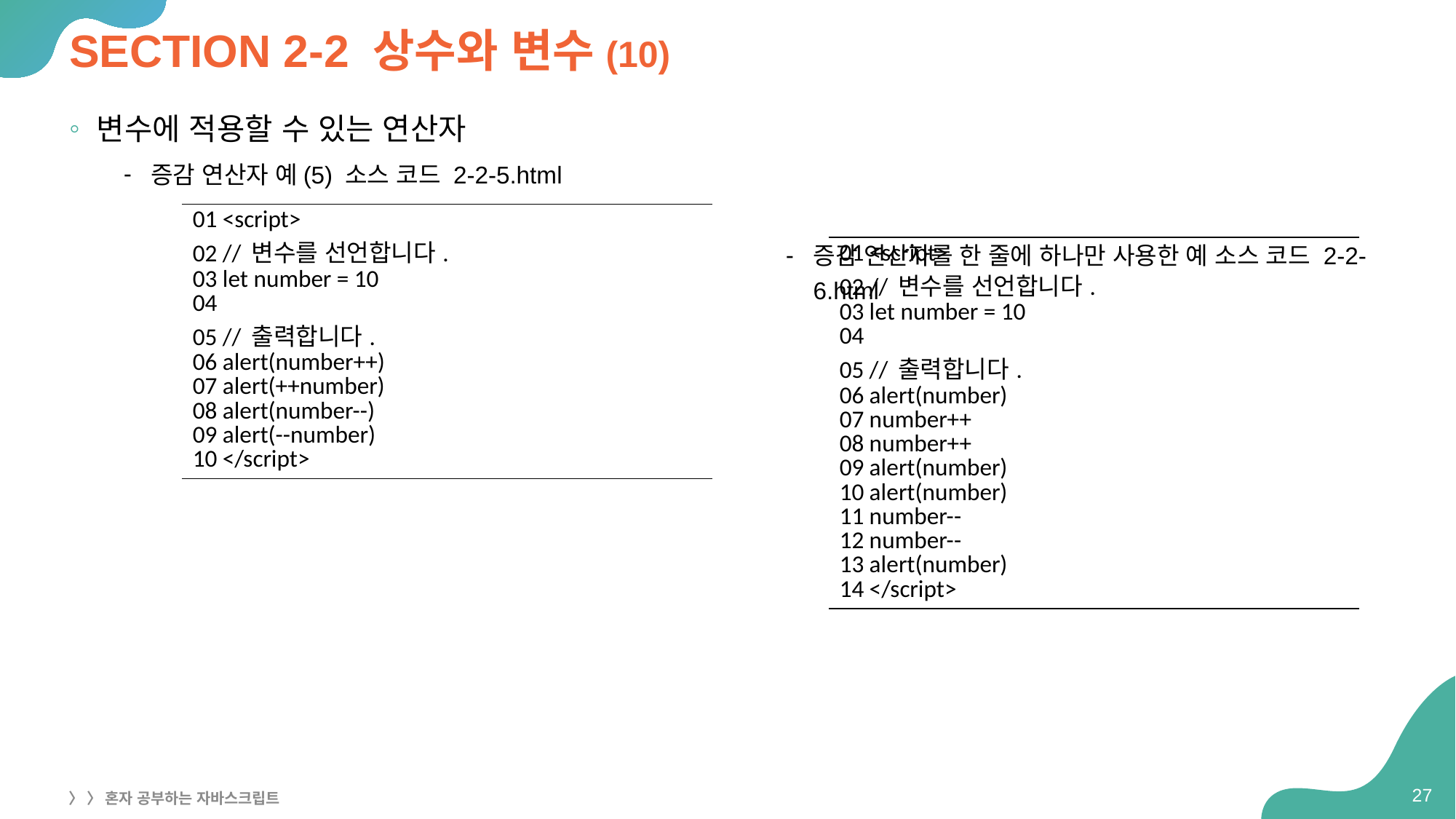

# SECTION 2-2 상수와 변수(10)
변수에 적용할 수 있는 연산자
증감 연산자 예(5) 소스 코드 2-2-5.html

증감 연산자를 한 줄에 하나만 사용한 예 소스 코드 2-2-6.html

| 01 <script> 02 // 변수를 선언합니다. 03 let number = 10 04 05 // 출력합니다. 06 alert(number++) 07 alert(++number) 08 alert(number--) 09 alert(--number) 10 </script> |
| --- |
| 01 <script> 02 // 변수를 선언합니다. 03 let number = 10 04 05 // 출력합니다. 06 alert(number) 07 number++ 08 number++ 09 alert(number) 10 alert(number) 11 number-- 12 number-- 13 alert(number) 14 </script> |
| --- |
27
〉 〉 혼자 공부하는 자바스크립트